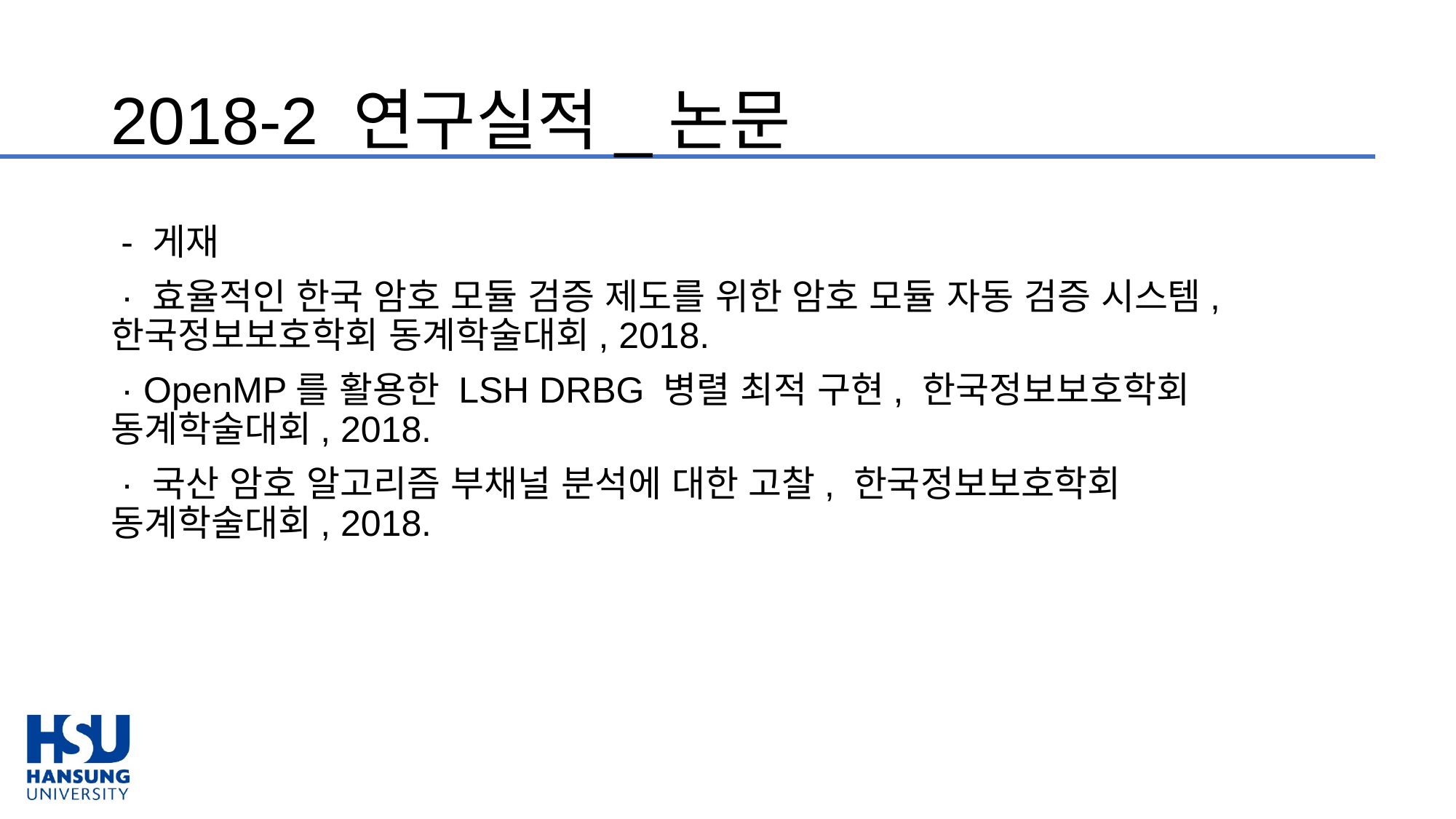

# 2018-2 연구실적_논문
 - 게재
 · 효율적인 한국 암호 모듈 검증 제도를 위한 암호 모듈 자동 검증 시스템, 
한국정보보호학회 동계학술대회, 2018.
 · OpenMP를 활용한 LSH DRBG 병렬 최적 구현, 한국정보보호학회 
동계학술대회, 2018.
 · 국산 암호 알고리즘 부채널 분석에 대한 고찰, 한국정보보호학회 
동계학술대회, 2018.